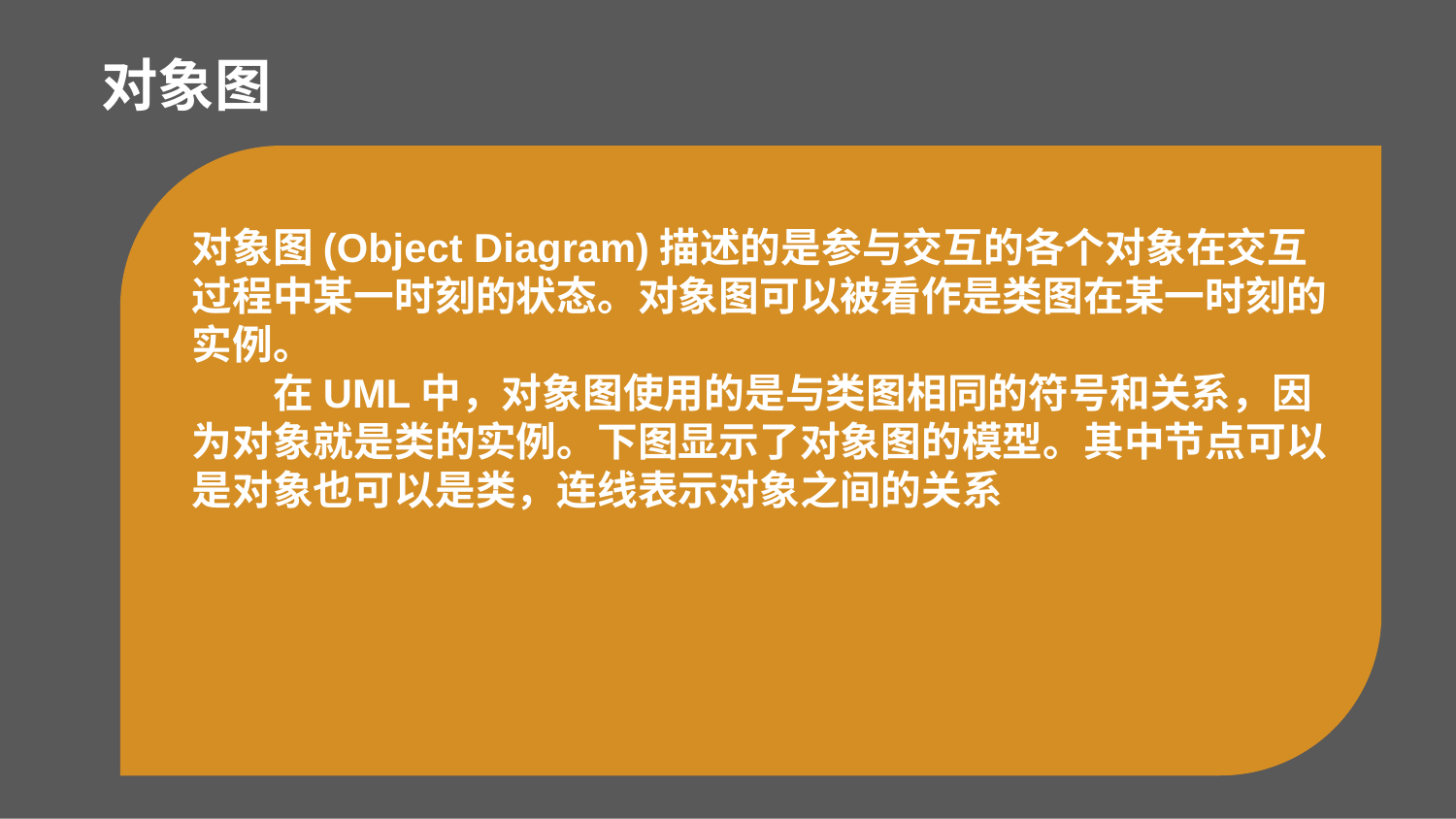

对象图

对象图(Object Diagram)描述的是参与交互的各个对象在交互过程中某一时刻的状态。对象图可以被看作是类图在某一时刻的实例。
　　在UML中，对象图使用的是与类图相同的符号和关系，因为对象就是类的实例。下图显示了对象图的模型。其中节点可以是对象也可以是类，连线表示对象之间的关系